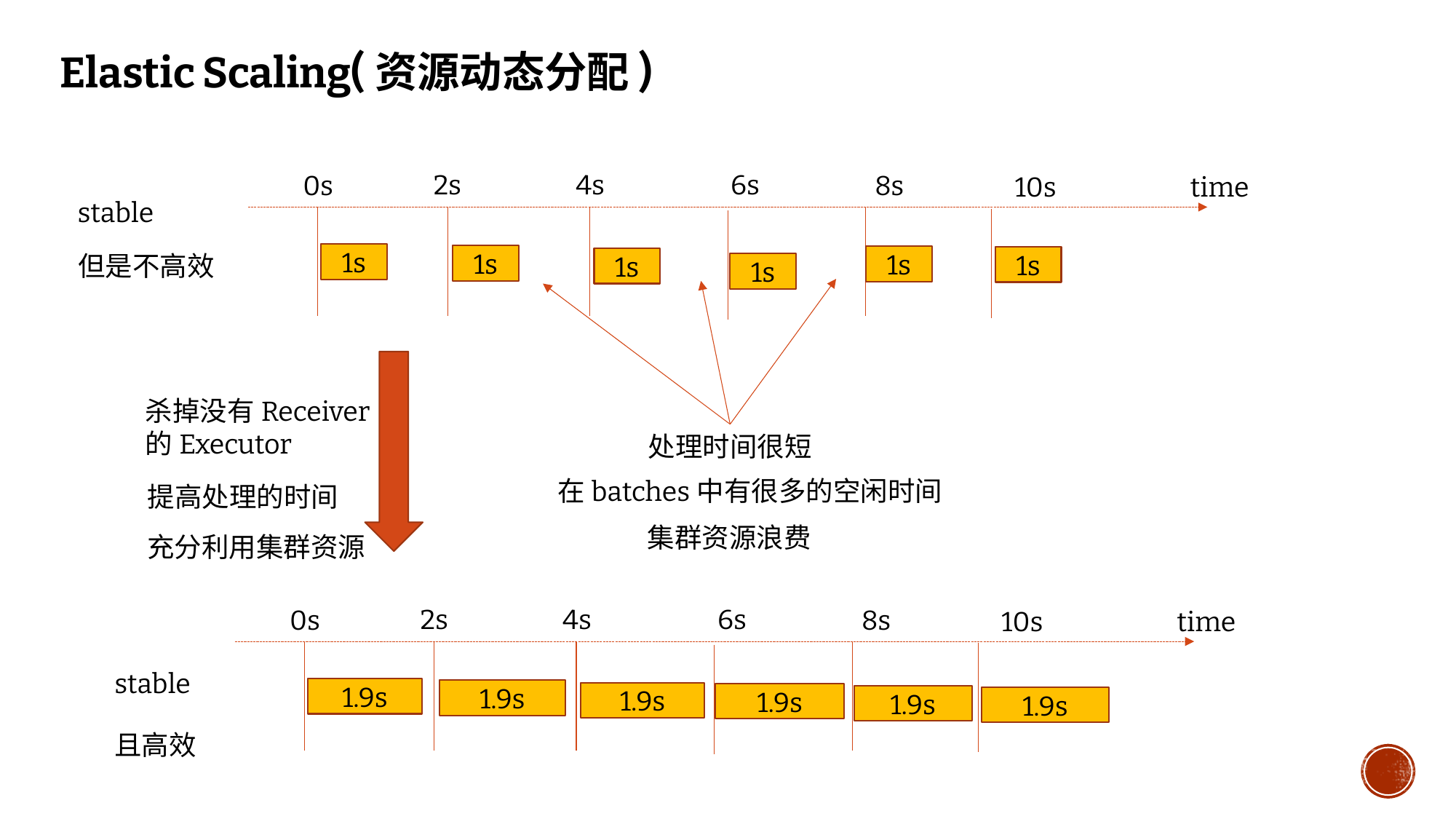

Elastic Scaling(资源动态分配)
2s
4s
6s
0s
8s
10s
time
stable
但是不高效
1s
1s
1s
1s
1s
1s

杀掉没有Receiver
的Executor
处理时间很短
在batches中有很多的空闲时间
提高处理的时间
集群资源浪费
充分利用集群资源
2s
4s
6s
0s
8s
10s
time
stable
1.9s
1.9s
1.9s
1.9s
1.9s
1.9s
且高效